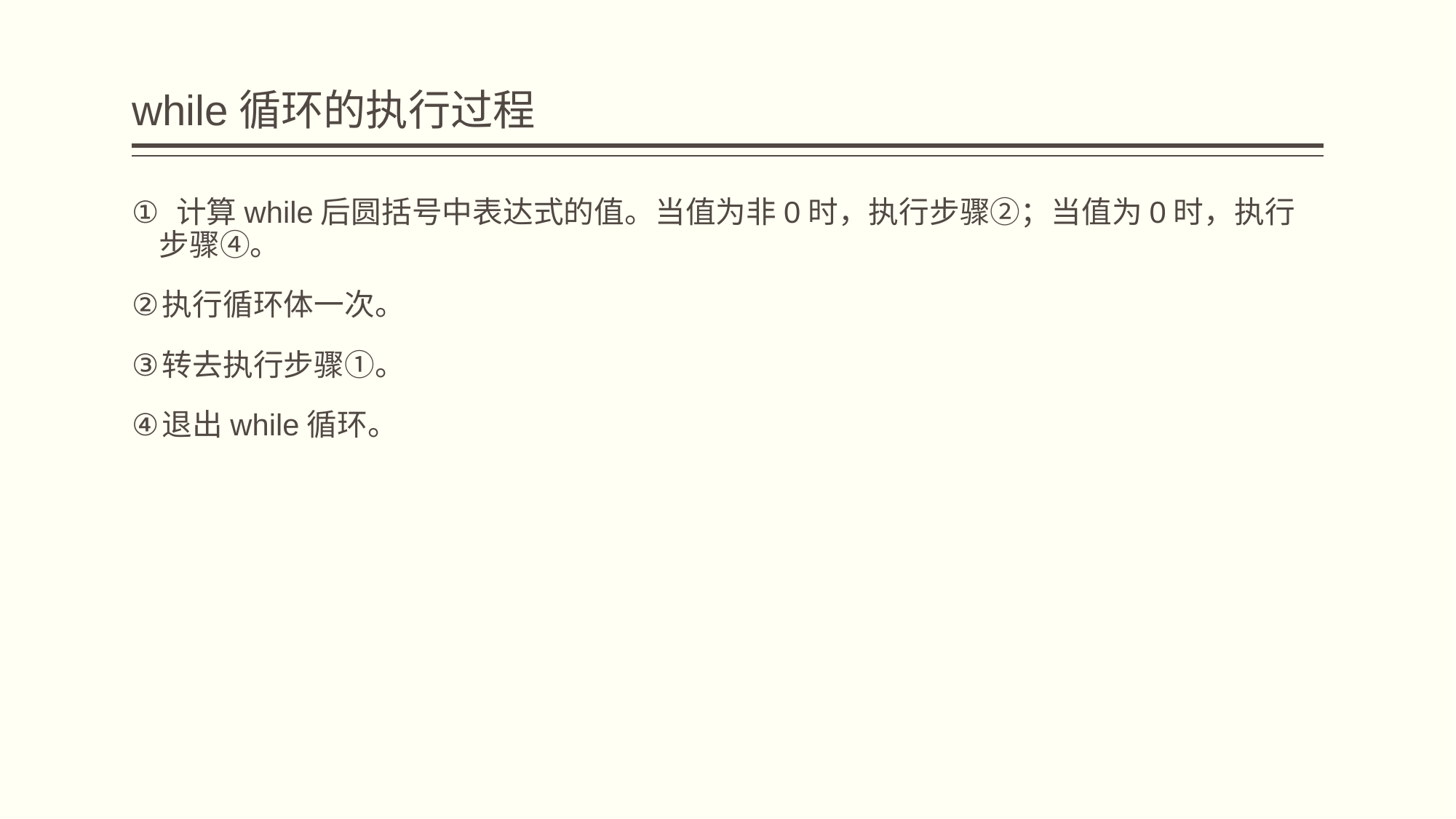

# while循环的执行过程
 计算while后圆括号中表达式的值。当值为非0时，执行步骤②；当值为0时，执行步骤④。
执行循环体一次。
转去执行步骤①。
退出while循环。